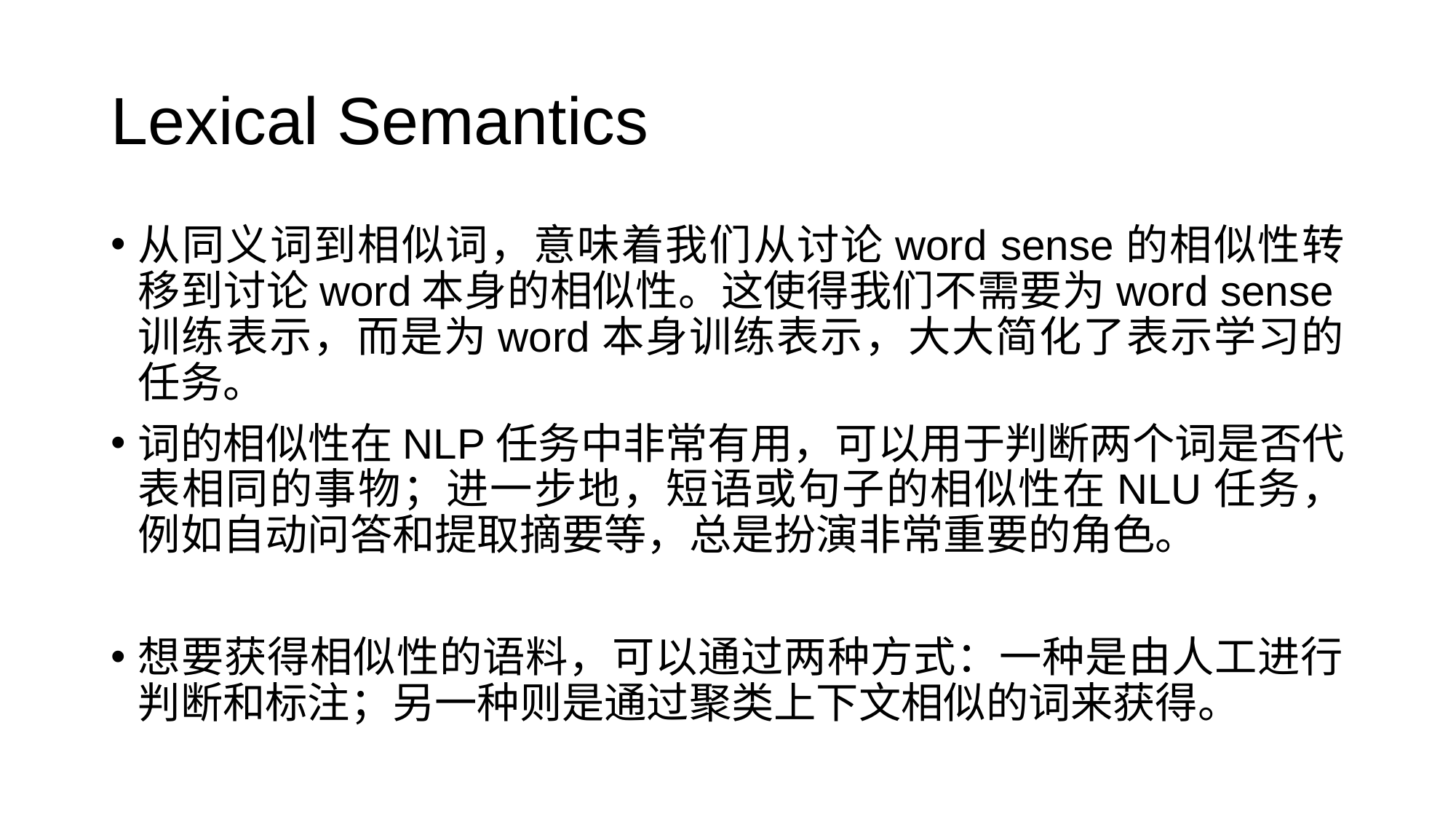

# Lexical Semantics
从同义词到相似词，意味着我们从讨论word sense的相似性转移到讨论word本身的相似性。这使得我们不需要为word sense训练表示，而是为word本身训练表示，大大简化了表示学习的任务。
词的相似性在NLP任务中非常有用，可以用于判断两个词是否代表相同的事物；进一步地，短语或句子的相似性在NLU任务，例如自动问答和提取摘要等，总是扮演非常重要的角色。

想要获得相似性的语料，可以通过两种方式：一种是由人工进行判断和标注；另一种则是通过聚类上下文相似的词来获得。